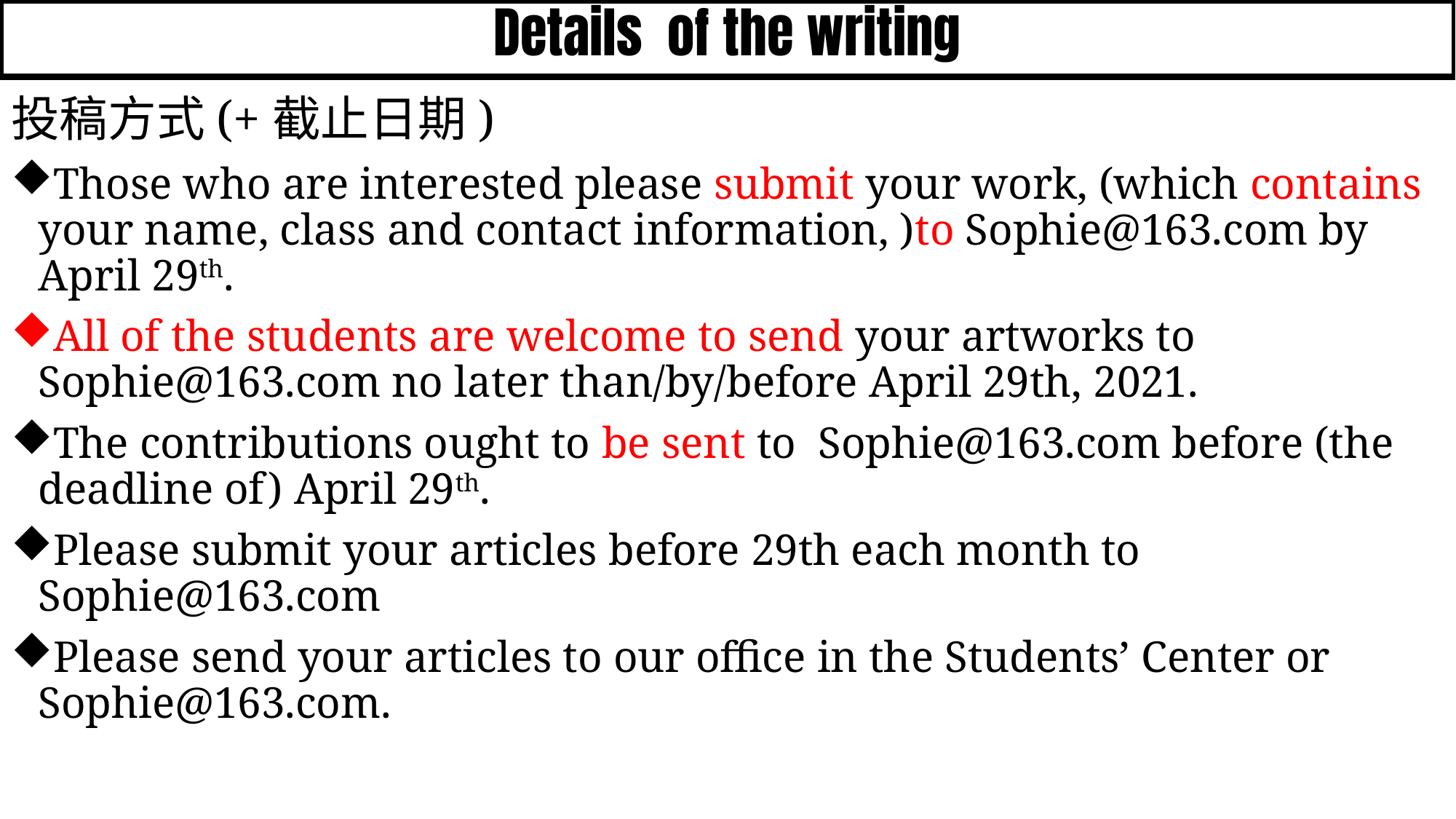

Details  of the writing
投稿方式(+截止日期)
Those who are interested please submit your work, (which contains your name, class and contact information, )to Sophie@163.com by April 29th.
All of the students are welcome to send your artworks to  Sophie@163.com no later than/by/before April 29th, 2021.
The contributions ought to be sent to  Sophie@163.com before (the deadline of) April 29th.
Please submit your articles before 29th each month to  Sophie@163.com
Please send your articles to our office in the Students’ Center or  Sophie@163.com.